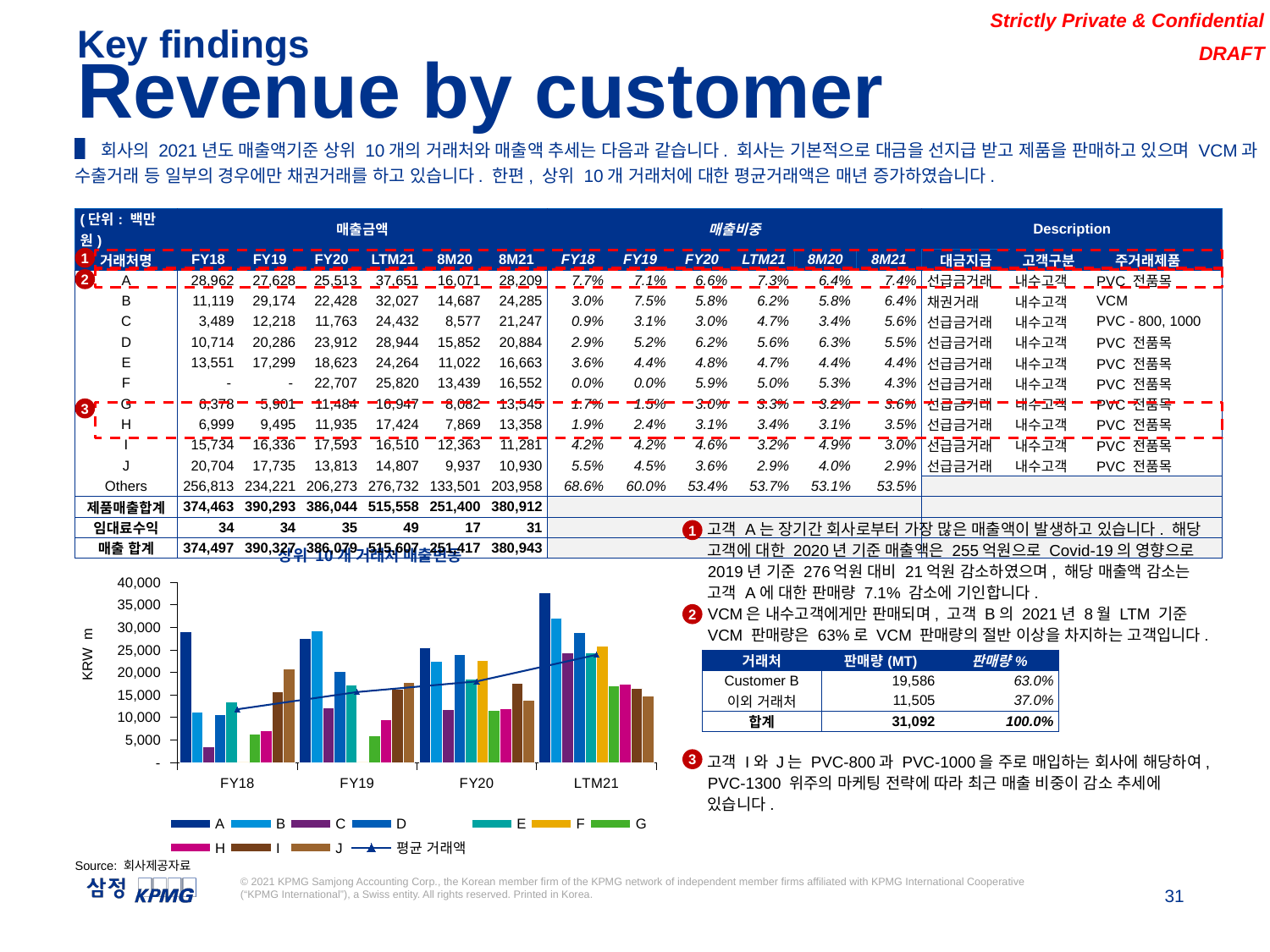

Key findings
Revenue by customer
▌회사의 2021년도 매출액기준 상위 10개의 거래처와 매출액 추세는 다음과 같습니다. 회사는 기본적으로 대금을 선지급 받고 제품을 판매하고 있으며 VCM과 수출거래 등 일부의 경우에만 채권거래를 하고 있습니다. 한편, 상위 10개 거래처에 대한 평균거래액은 매년 증가하였습니다.
| (단위: 백만원) | 매출금액 |  |  |  |  |  | 매출비중 |  |  |  |  |  | Description |  |  |
| --- | --- | --- | --- | --- | --- | --- | --- | --- | --- | --- | --- | --- | --- | --- | --- |
| 거래처명 | FY18 | FY19 | FY20 | LTM21 | 8M20 | 8M21 | FY18 | FY19 | FY20 | LTM21 | 8M20 | 8M21 | 대금지급 | 고객구분 | 주거래제품 |
| A | 28,962 | 27,628 | 25,513 | 37,651 | 16,071 | 28,209 | 7.7% | 7.1% | 6.6% | 7.3% | 6.4% | 7.4% | 선급금거래 | 내수고객 | PVC 전품목 |
| B | 11,119 | 29,174 | 22,428 | 32,027 | 14,687 | 24,285 | 3.0% | 7.5% | 5.8% | 6.2% | 5.8% | 6.4% | 채권거래 | 내수고객 | VCM |
| C | 3,489 | 12,218 | 11,763 | 24,432 | 8,577 | 21,247 | 0.9% | 3.1% | 3.0% | 4.7% | 3.4% | 5.6% | 선급금거래 | 내수고객 | PVC - 800, 1000 |
| D | 10,714 | 20,286 | 23,912 | 28,944 | 15,852 | 20,884 | 2.9% | 5.2% | 6.2% | 5.6% | 6.3% | 5.5% | 선급금거래 | 내수고객 | PVC 전품목 |
| E | 13,551 | 17,299 | 18,623 | 24,264 | 11,022 | 16,663 | 3.6% | 4.4% | 4.8% | 4.7% | 4.4% | 4.4% | 선급금거래 | 내수고객 | PVC 전품목 |
| F | - | - | 22,707 | 25,820 | 13,439 | 16,552 | 0.0% | 0.0% | 5.9% | 5.0% | 5.3% | 4.3% | 선급금거래 | 내수고객 | PVC 전품목 |
| G | 6,378 | 5,901 | 11,484 | 16,947 | 8,082 | 13,545 | 1.7% | 1.5% | 3.0% | 3.3% | 3.2% | 3.6% | 선급금거래 | 내수고객 | PVC 전품목 |
| H | 6,999 | 9,495 | 11,935 | 17,424 | 7,869 | 13,358 | 1.9% | 2.4% | 3.1% | 3.4% | 3.1% | 3.5% | 선급금거래 | 내수고객 | PVC 전품목 |
| I | 15,734 | 16,336 | 17,593 | 16,510 | 12,363 | 11,281 | 4.2% | 4.2% | 4.6% | 3.2% | 4.9% | 3.0% | 선급금거래 | 내수고객 | PVC 전품목 |
| J | 20,704 | 17,735 | 13,813 | 14,807 | 9,937 | 10,930 | 5.5% | 4.5% | 3.6% | 2.9% | 4.0% | 2.9% | 선급금거래 | 내수고객 | PVC 전품목 |
| Others | 256,813 | 234,221 | 206,273 | 276,732 | 133,501 | 203,958 | 68.6% | 60.0% | 53.4% | 53.7% | 53.1% | 53.5% |  |  |  |
| 제품매출합계 | 374,463 | 390,293 | 386,044 | 515,558 | 251,400 | 380,912 |  |  |  |  |  |  |  |  |  |
| 임대료수익 | 34 | 34 | 35 | 49 | 17 | 31 |  |  |  |  |  |  |  |  |  |
| 매출 합계 | 374,497 | 390,327 | 386,079 | 515,607 | 251,417 | 380,943 |  |  |  |  |  |  |  |  |  |
1

2
3

고객 A는 장기간 회사로부터 가장 많은 매출액이 발생하고 있습니다. 해당 고객에 대한 2020년 기준 매출액은 255억원으로 Covid-19의 영향으로 2019년 기준 276억원 대비 21억원 감소하였으며, 해당 매출액 감소는 고객 A에 대한 판매량 7.1% 감소에 기인합니다.
VCM은 내수고객에게만 판매되며, 고객 B의 2021년 8월 LTM 기준 VCM 판매량은 63%로 VCM 판매량의 절반 이상을 차지하는 고객입니다.

고객 I와 J는 PVC-800과 PVC-1000을 주로 매입하는 회사에 해당하여, PVC-1300 위주의 마케팅 전략에 따라 최근 매출 비중이 감소 추세에 있습니다.
1

### Chart: 상위 10개 거래처 매출변동

| Category | A | B | C | D | E | F | G | H | I | J | 평균 거래액 |
|---|---|---|---|---|---|---|---|---|---|---|---|
| FY18 | 28962.0 | 11119.0 | 3489.0 | 10714.0 | 13551.0 | 0.0 | 6378.0 | 6999.0 | 15734.0 | 20704.0 | 11765.0 |
| FY19 | 27628.0 | 29174.0 | 12218.0 | 20286.0 | 17299.0 | 0.0 | 5901.0 | 9495.0 | 16336.0 | 17735.0 | 15607.2 |
| FY20 | 25513.0 | 22428.0 | 11763.0 | 23912.0 | 18623.0 | 22707.0 | 11484.0 | 11935.0 | 17593.0 | 13813.0 | 17977.1 |
| LTM21 | 37651.0 | 32027.0 | 24432.0 | 28944.0 | 24264.0 | 25820.0 | 16947.0 | 17424.0 | 16510.0 | 14807.0 | 23882.6 |
2
| 거래처 | 판매량(MT) | 판매량% |
| --- | --- | --- |
| Customer B | 19,586 | 63.0% |
| 이외 거래처 | 11,505 | 37.0% |
| 합계 | 31,092 | 100.0% |
3
Source: 회사제공자료